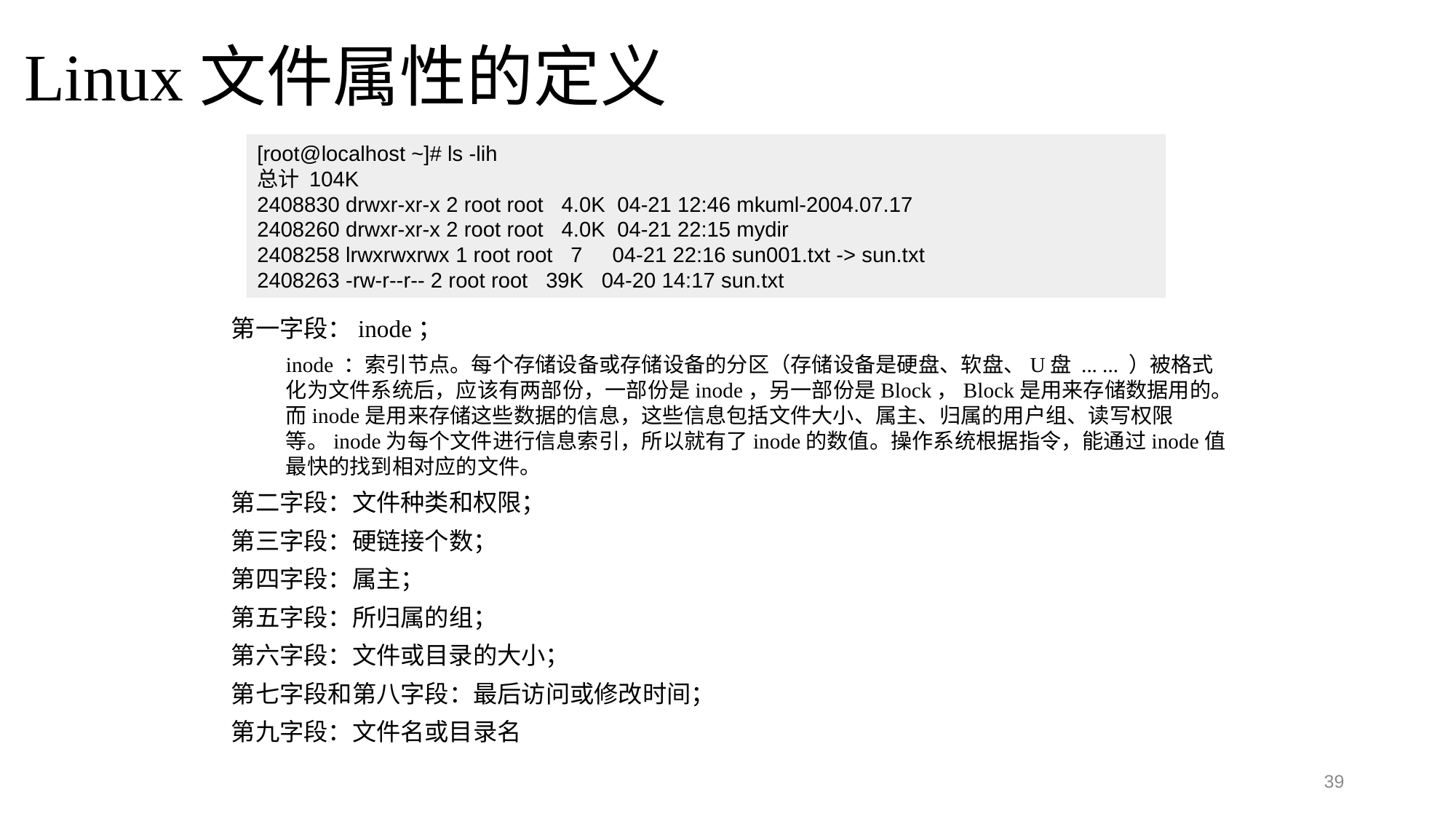

# Linux文件属性的定义
[root@localhost ~]# ls -lih
总计 104K
2408830 drwxr-xr-x 2 root root   4.0K  04-21 12:46 mkuml-2004.07.17
2408260 drwxr-xr-x 2 root root   4.0K  04-21 22:15 mydir
2408258 lrwxrwxrwx 1 root root   7     04-21 22:16 sun001.txt -> sun.txt
2408263 -rw-r--r-- 2 root root   39K   04-20 14:17 sun.txt
第一字段：inode；
inode ：索引节点。每个存储设备或存储设备的分区（存储设备是硬盘、软盘、U盘 ... ... ）被格式化为文件系统后，应该有两部份，一部份是inode，另一部份是Block，Block是用来存储数据用的。而inode是用来存储这些数据的信息，这些信息包括文件大小、属主、归属的用户组、读写权限等。inode为每个文件进行信息索引，所以就有了inode的数值。操作系统根据指令，能通过inode值最快的找到相对应的文件。
第二字段：文件种类和权限；
第三字段：硬链接个数；
第四字段：属主；
第五字段：所归属的组；
第六字段：文件或目录的大小；
第七字段和第八字段：最后访问或修改时间；
第九字段：文件名或目录名
39